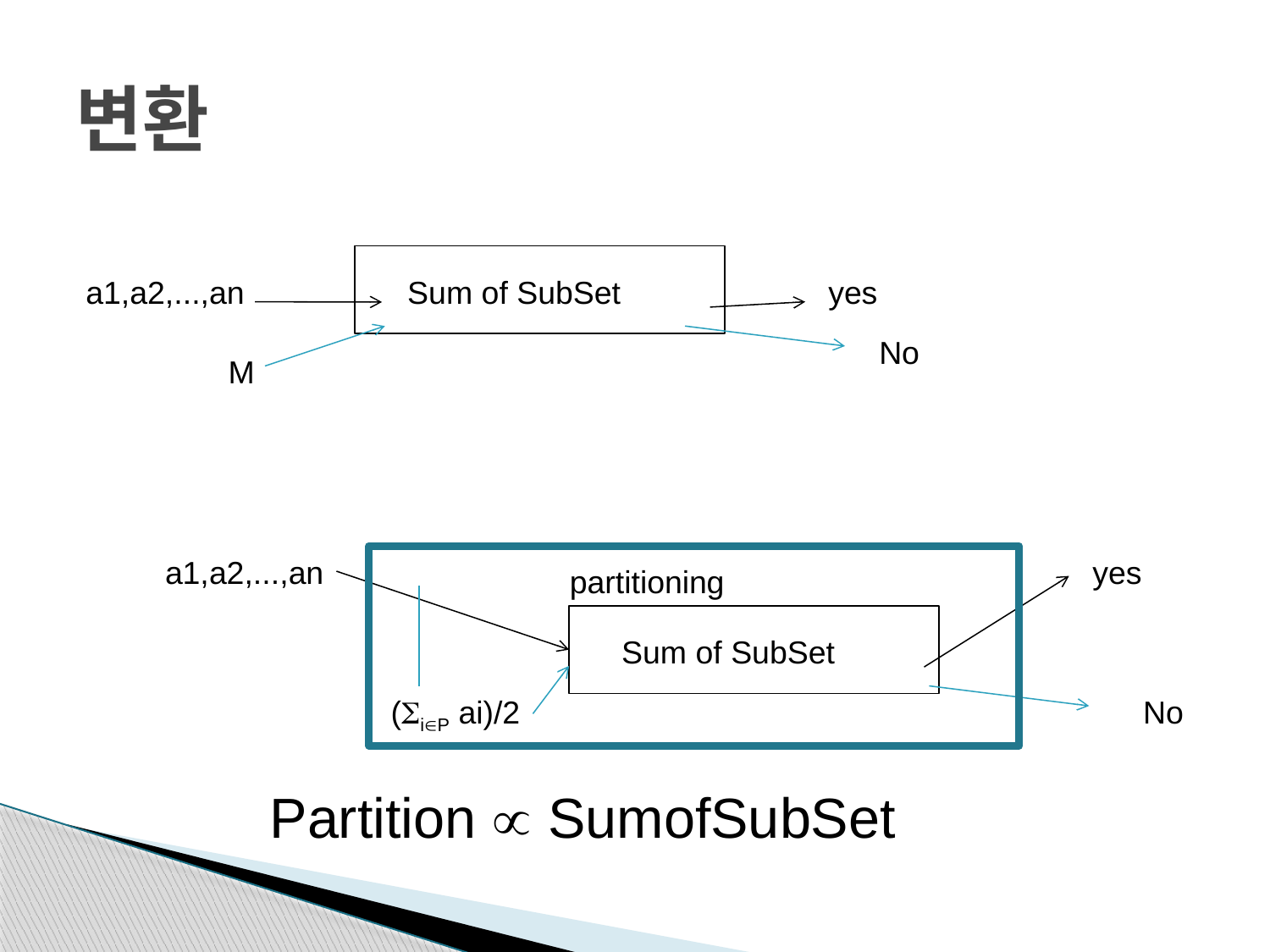

# 변환

Sum of SubSet
a1,a2,...,an
yes
No
M
a1,a2,...,an

yes
partitioning

Sum of SubSet
(Σi∈P ai)/2
No
Partition ∝ SumofSubSet